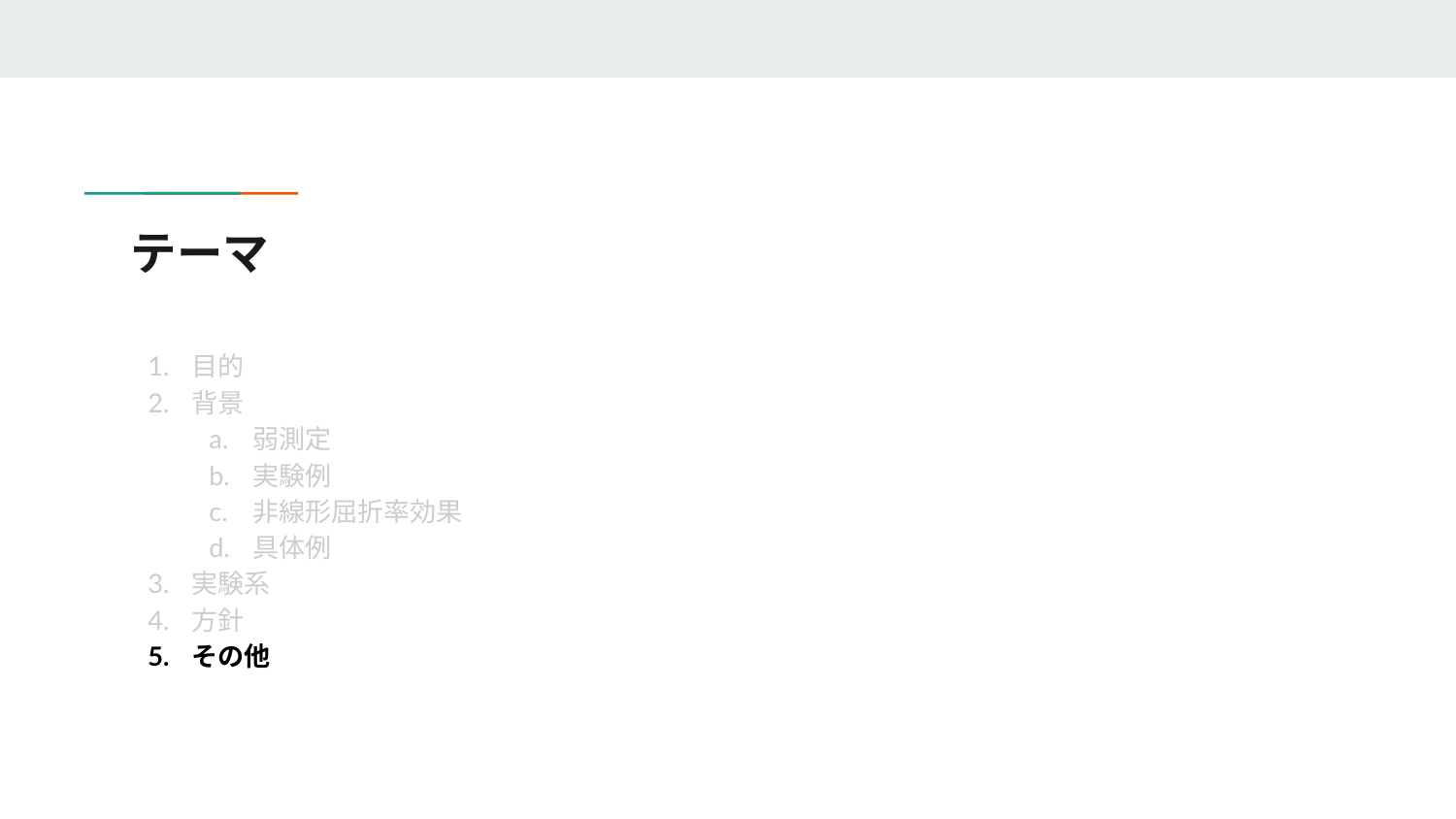

# テーマ
目的
背景
弱測定
実験例
非線形屈折率効果
具体例
実験系
方針
その他